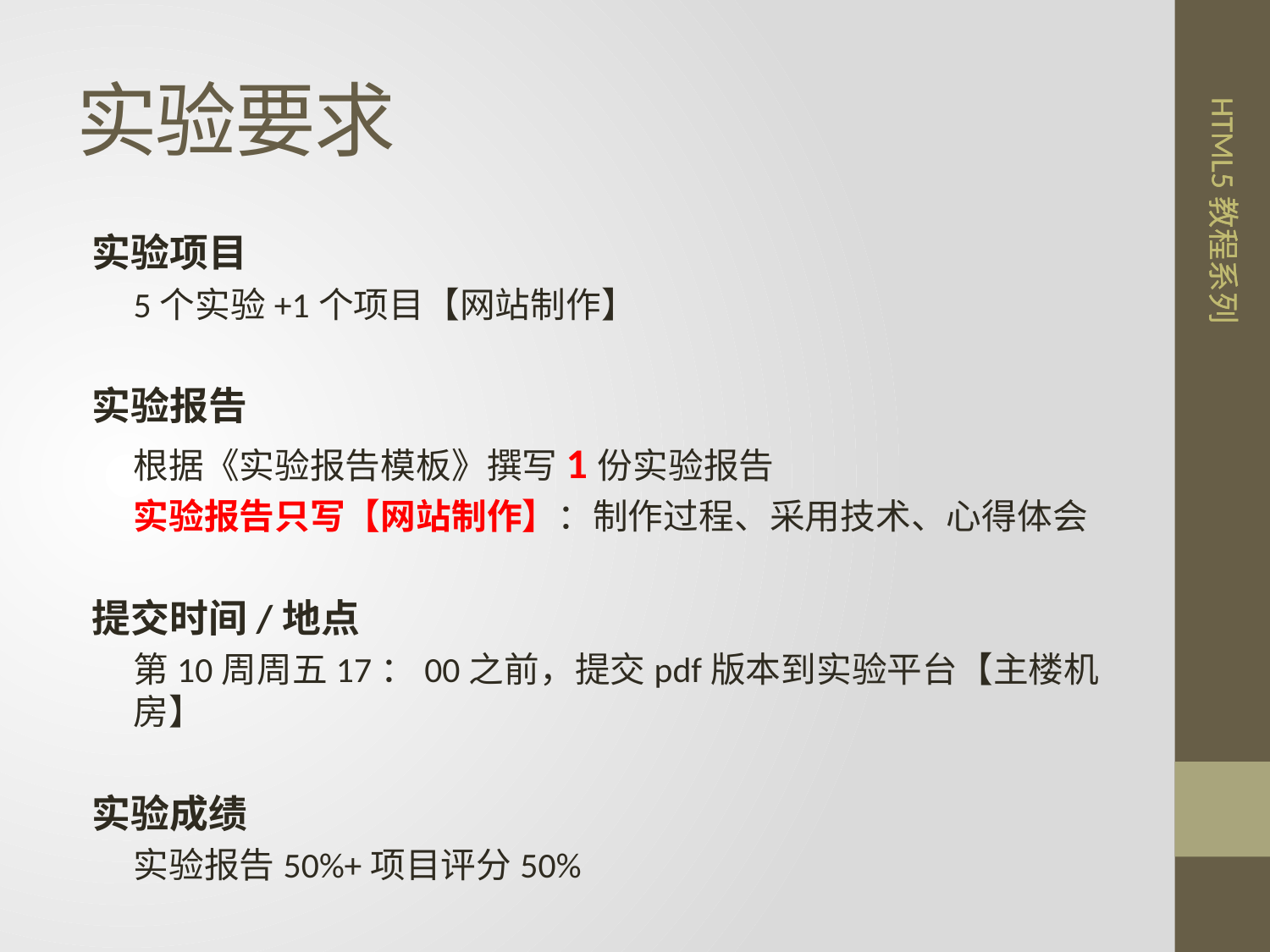

# 实验要求
实验项目
5个实验+1个项目【网站制作】

实验报告
根据《实验报告模板》撰写1份实验报告
实验报告只写【网站制作】：制作过程、采用技术、心得体会

提交时间/地点
第10周周五17：00之前，提交pdf版本到实验平台【主楼机房】

实验成绩
实验报告50%+项目评分50%